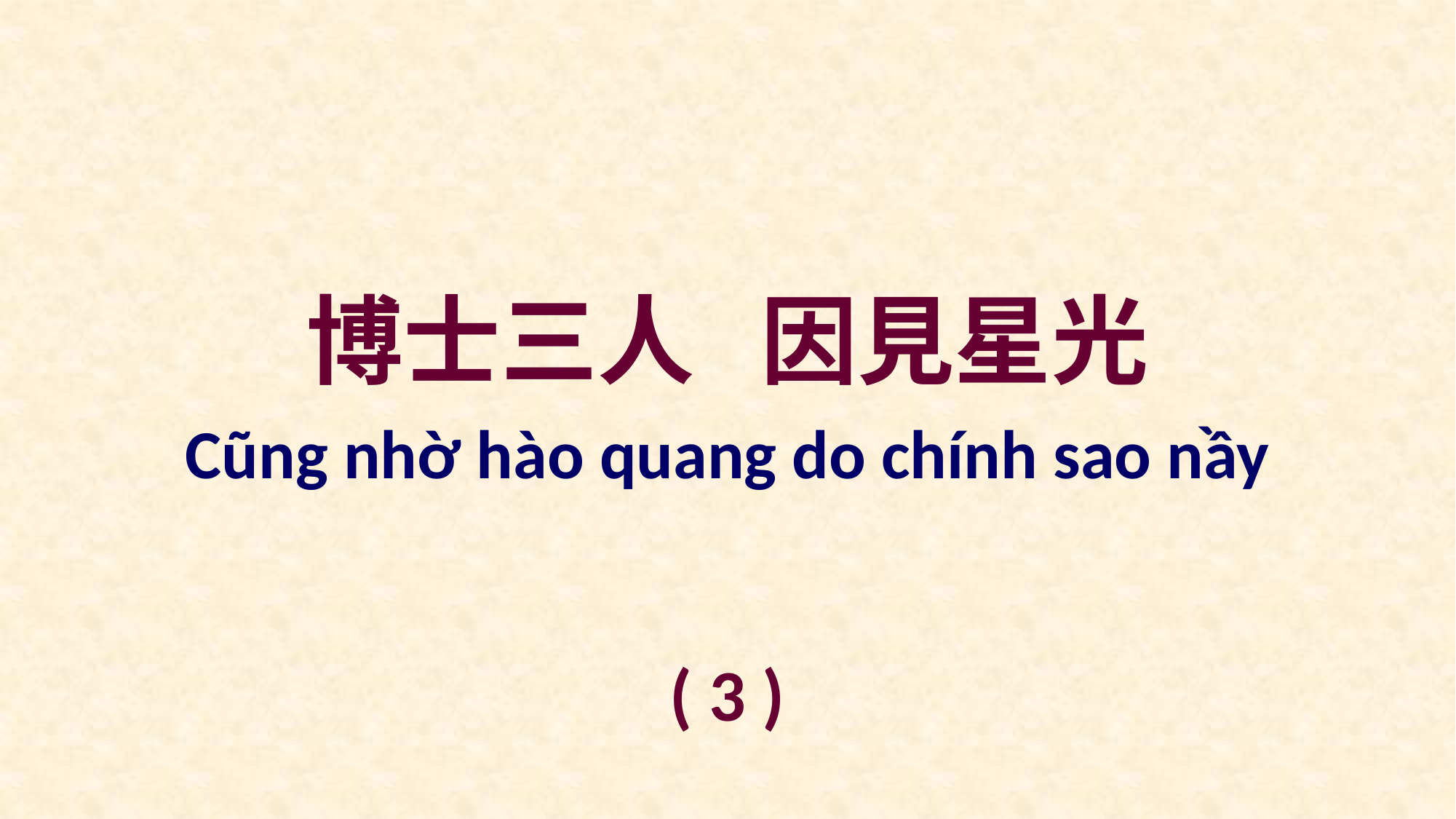

博士三人   因見星光
Cũng nhờ hào quang do chính sao nầy
( 3 )